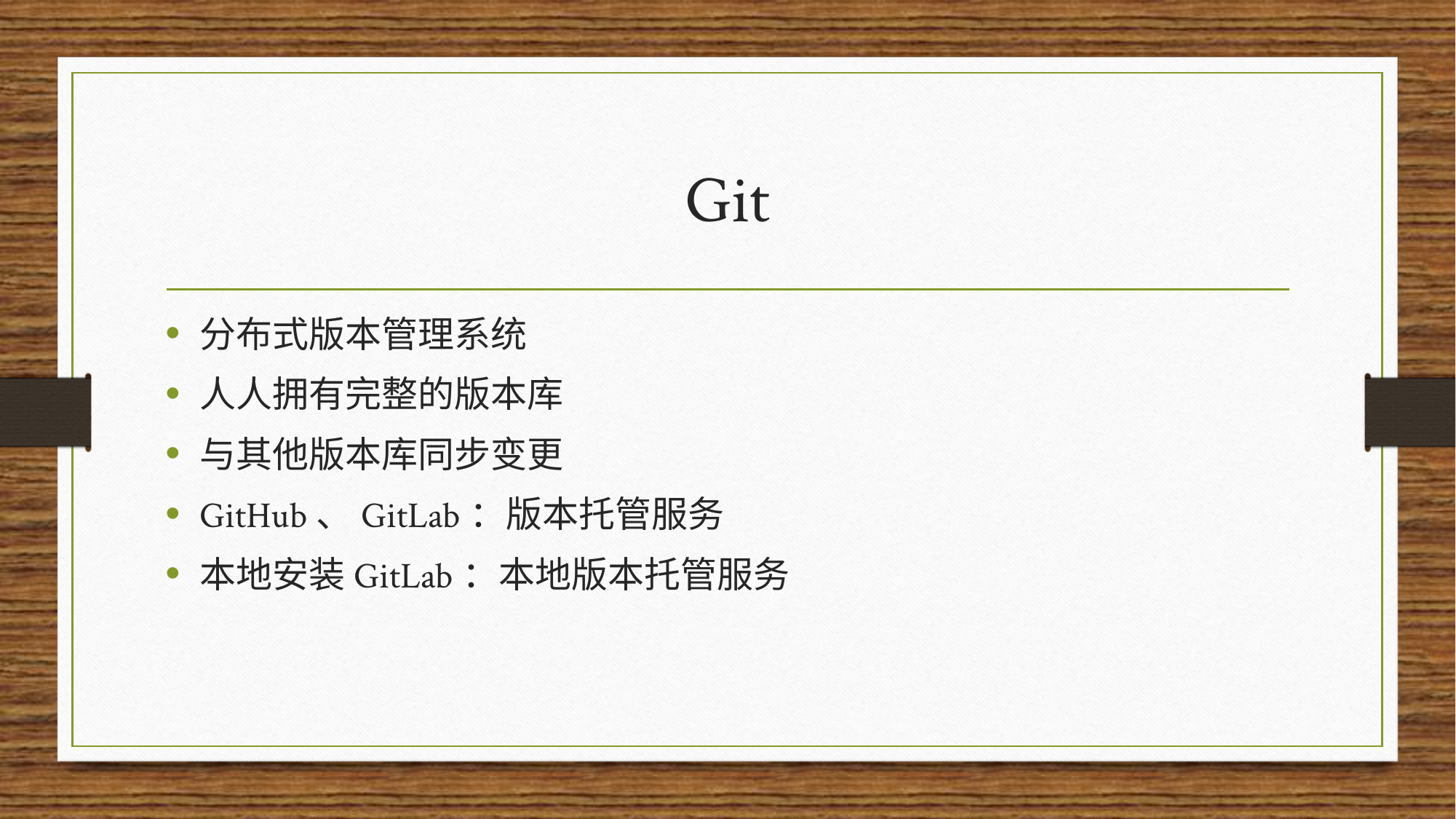

# Git
分布式版本管理系统
人人拥有完整的版本库
与其他版本库同步变更
GitHub、GitLab：版本托管服务
本地安装GitLab：本地版本托管服务